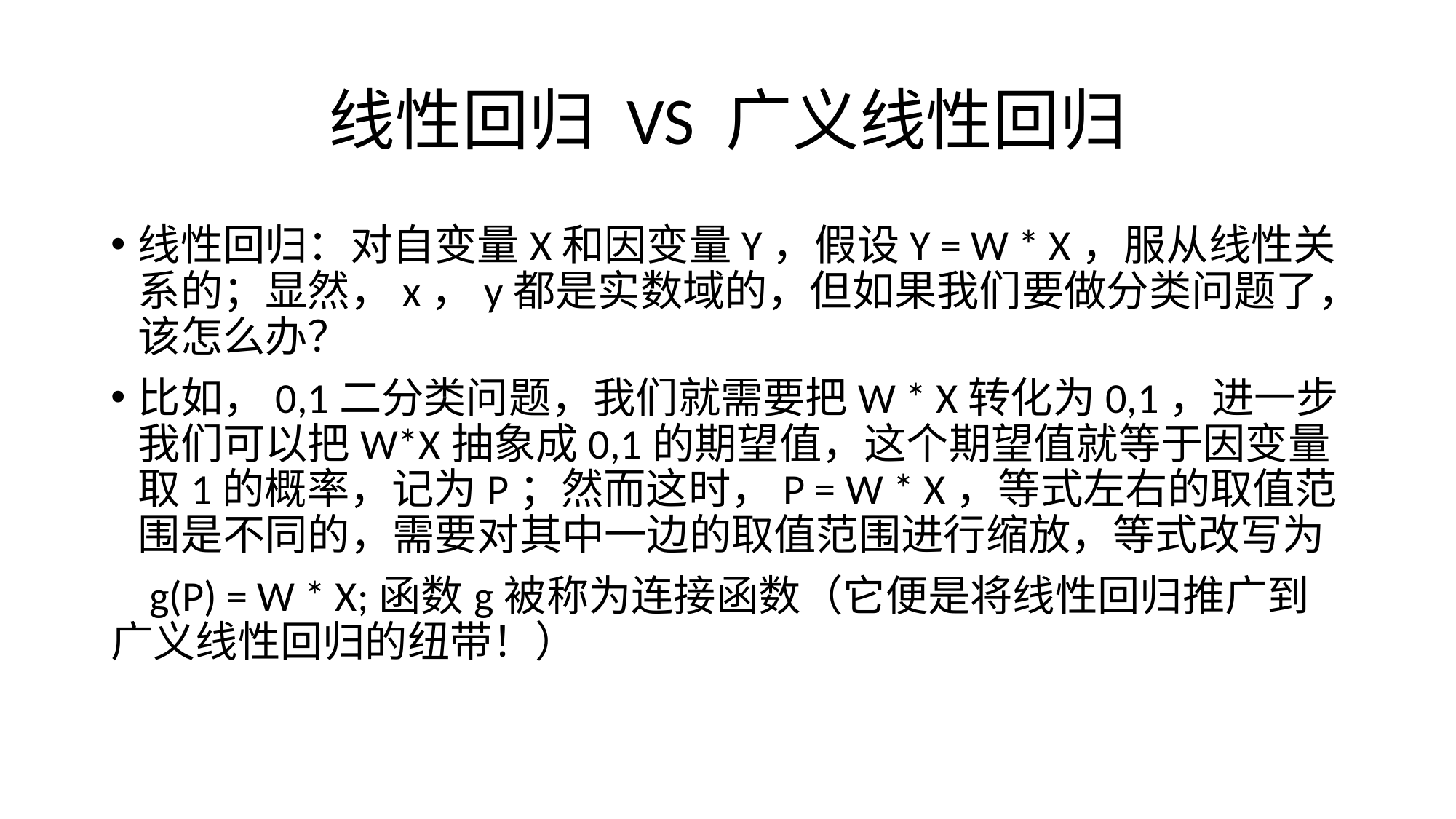

# 线性回归 VS 广义线性回归
线性回归：对自变量X和因变量Y，假设Y = W * X，服从线性关系的；显然，x，y都是实数域的，但如果我们要做分类问题了，该怎么办？
比如，0,1二分类问题，我们就需要把W * X转化为0,1，进一步我们可以把W*X抽象成0,1的期望值，这个期望值就等于因变量取1的概率，记为P；然而这时，P = W * X，等式左右的取值范围是不同的，需要对其中一边的取值范围进行缩放，等式改写为
    g(P) = W * X;函数g被称为连接函数（它便是将线性回归推广到广义线性回归的纽带！）